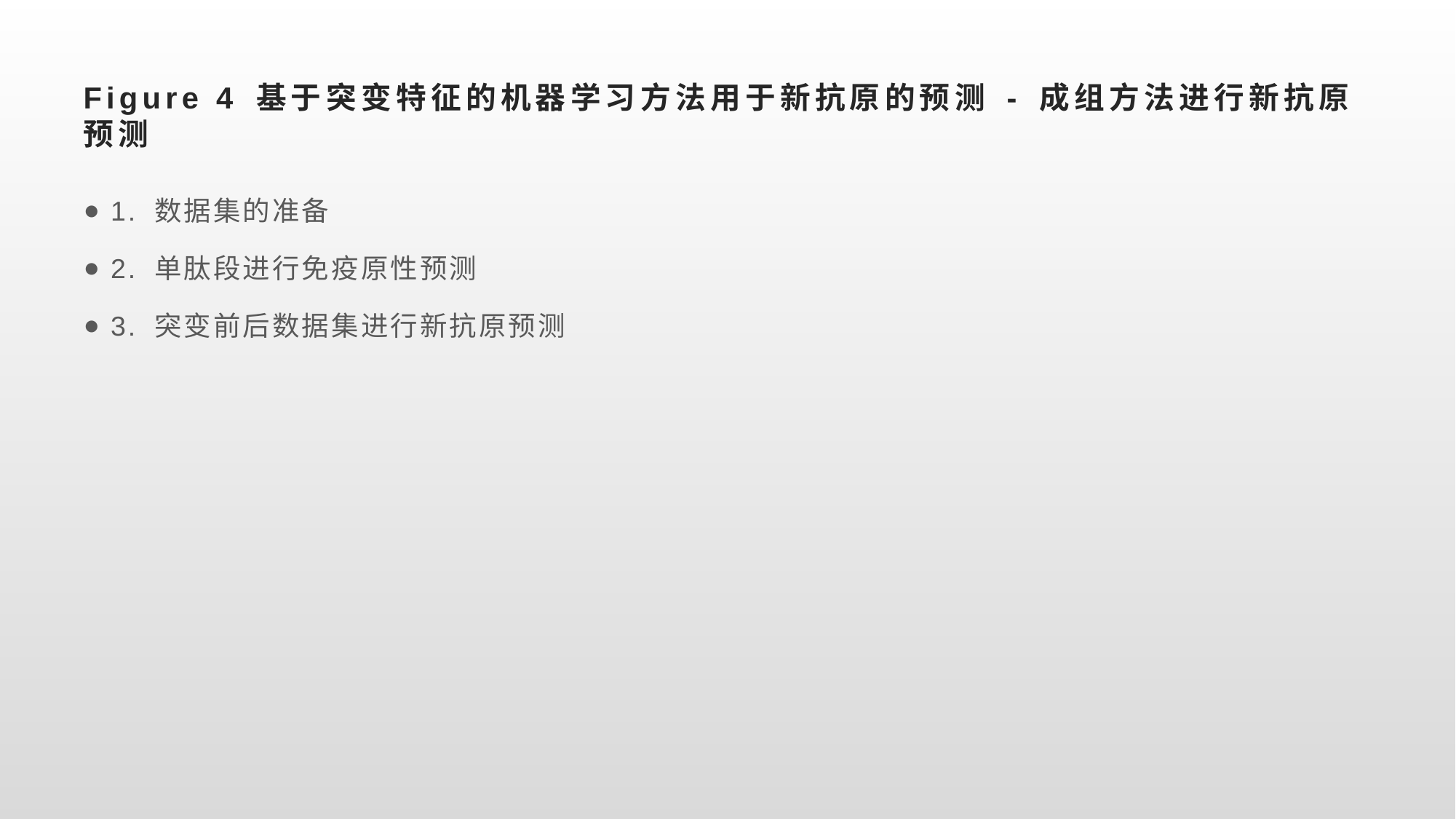

# Figure 4 基于突变特征的机器学习方法用于新抗原的预测 - 成组方法进行新抗原预测
1. 数据集的准备
2. 单肽段进行免疫原性预测
3. 突变前后数据集进行新抗原预测